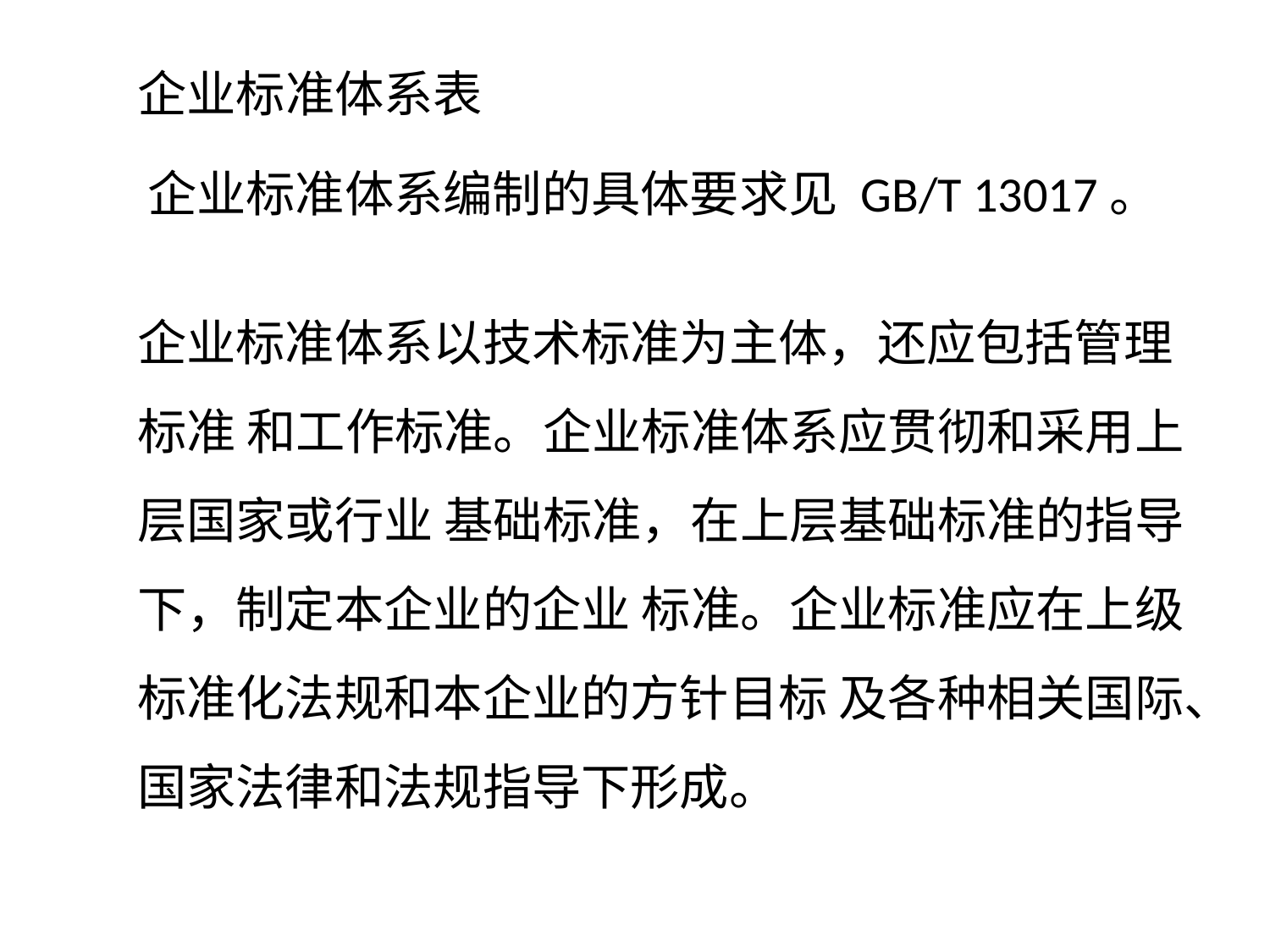

企业标准体系表
企业标准体系编制的具体要求见 GB/T 13017。
企业标准体系以技术标准为主体，还应包括管理标准 和工作标准。企业标准体系应贯彻和采用上层国家或行业 基础标准，在上层基础标准的指导下，制定本企业的企业 标准。企业标准应在上级标准化法规和本企业的方针目标 及各种相关国际、国家法律和法规指导下形成。